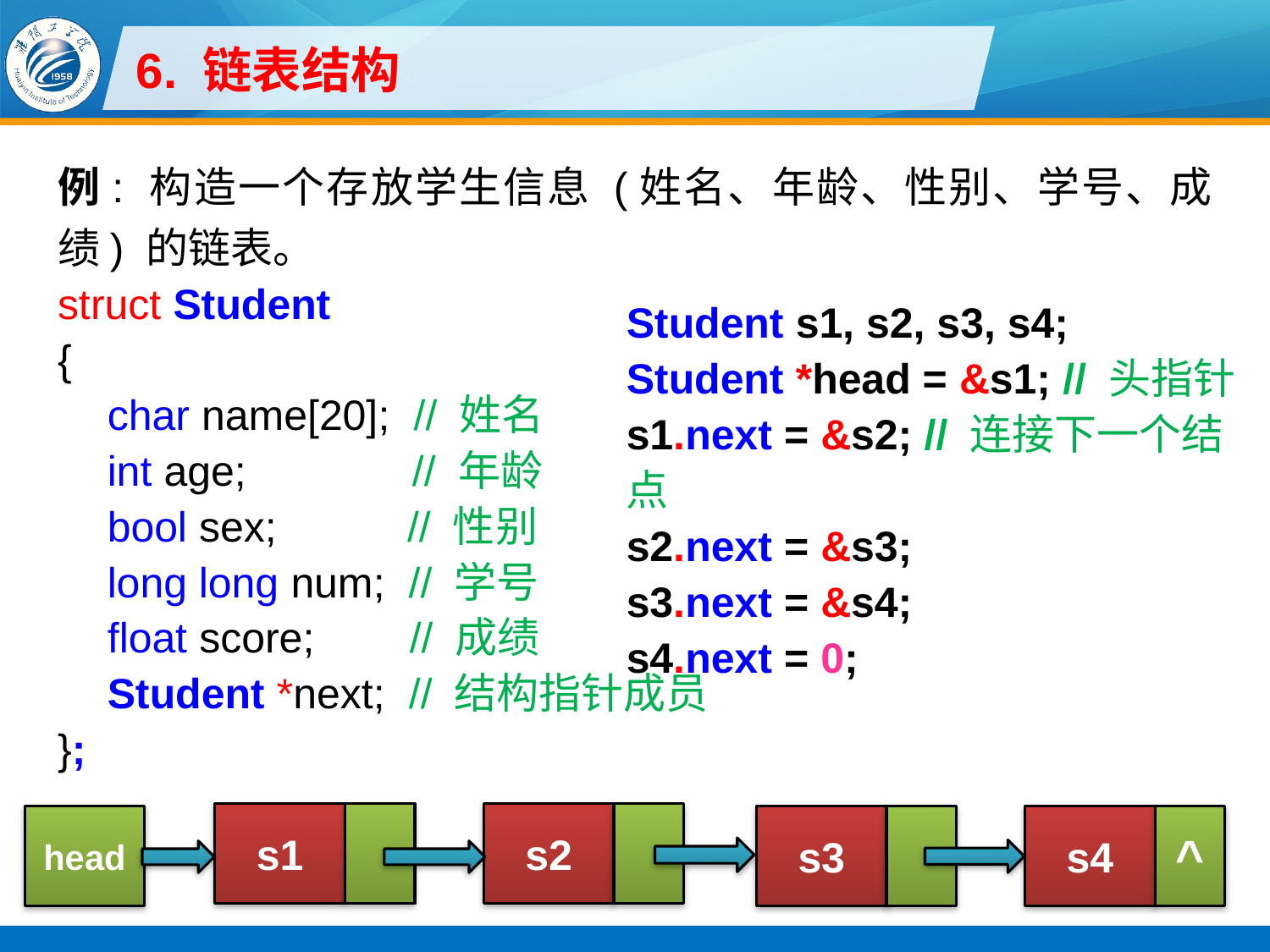

# 6. 链表结构
例: 构造一个存放学生信息 (姓名、年龄、性别、学号、成绩) 的链表。
struct Student
{
char name[20];  // 姓名
int age;              // 年龄
bool sex;           // 性别
long long num;  // 学号
float score;        // 成绩
Student *next;  // 结构指针成员
};
Student s1, s2, s3, s4;
Student *head = &s1; // 头指针
s1.next = &s2; // 连接下一个结点
s2.next = &s3;
s3.next = &s4;
s4.next = 0;
s1

s2

head
s3

s4
^